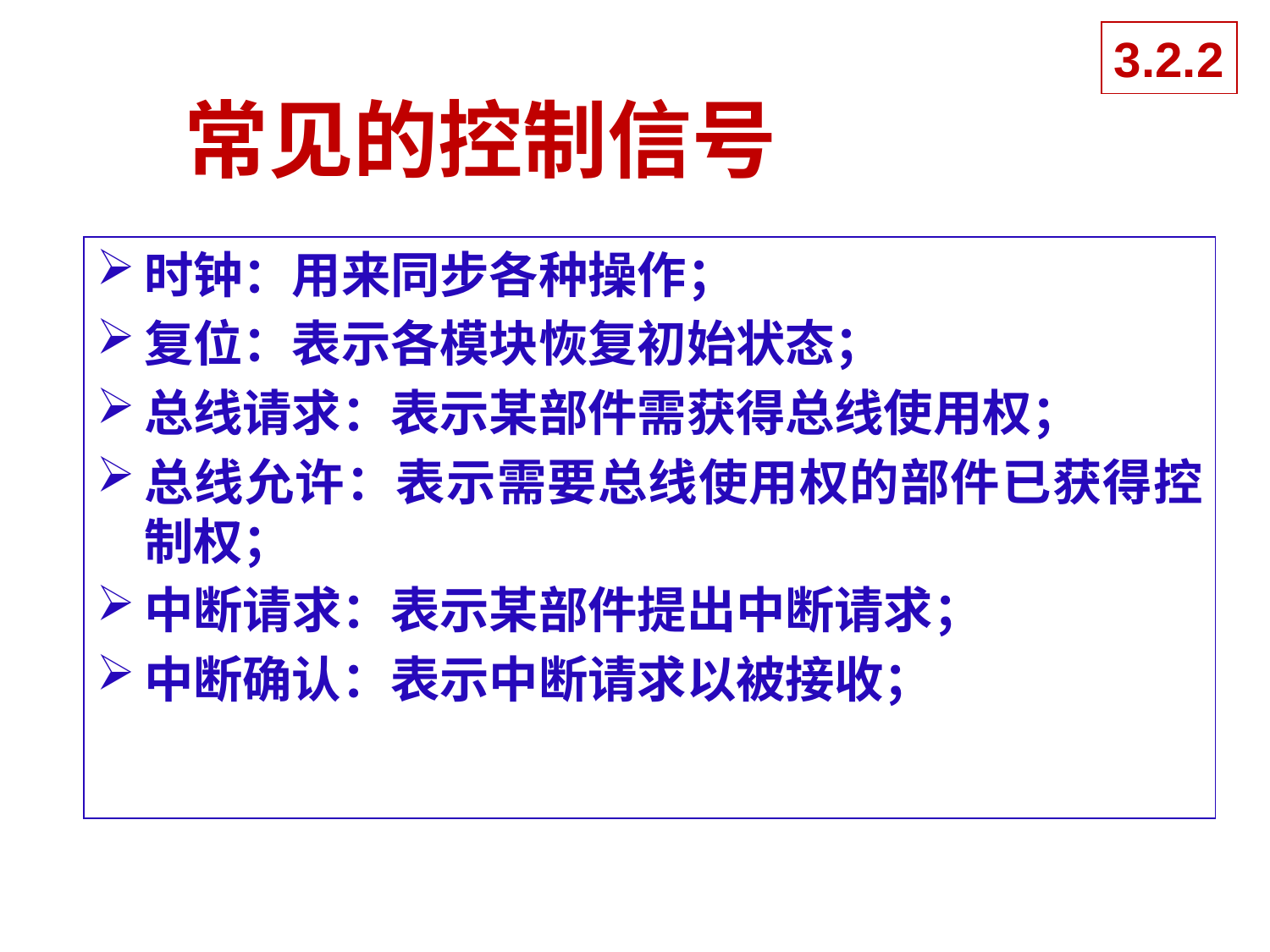

3.2.2
# 常见的控制信号
时钟：用来同步各种操作；
复位：表示各模块恢复初始状态；
总线请求：表示某部件需获得总线使用权；
总线允许：表示需要总线使用权的部件已获得控制权；
中断请求：表示某部件提出中断请求；
中断确认：表示中断请求以被接收；